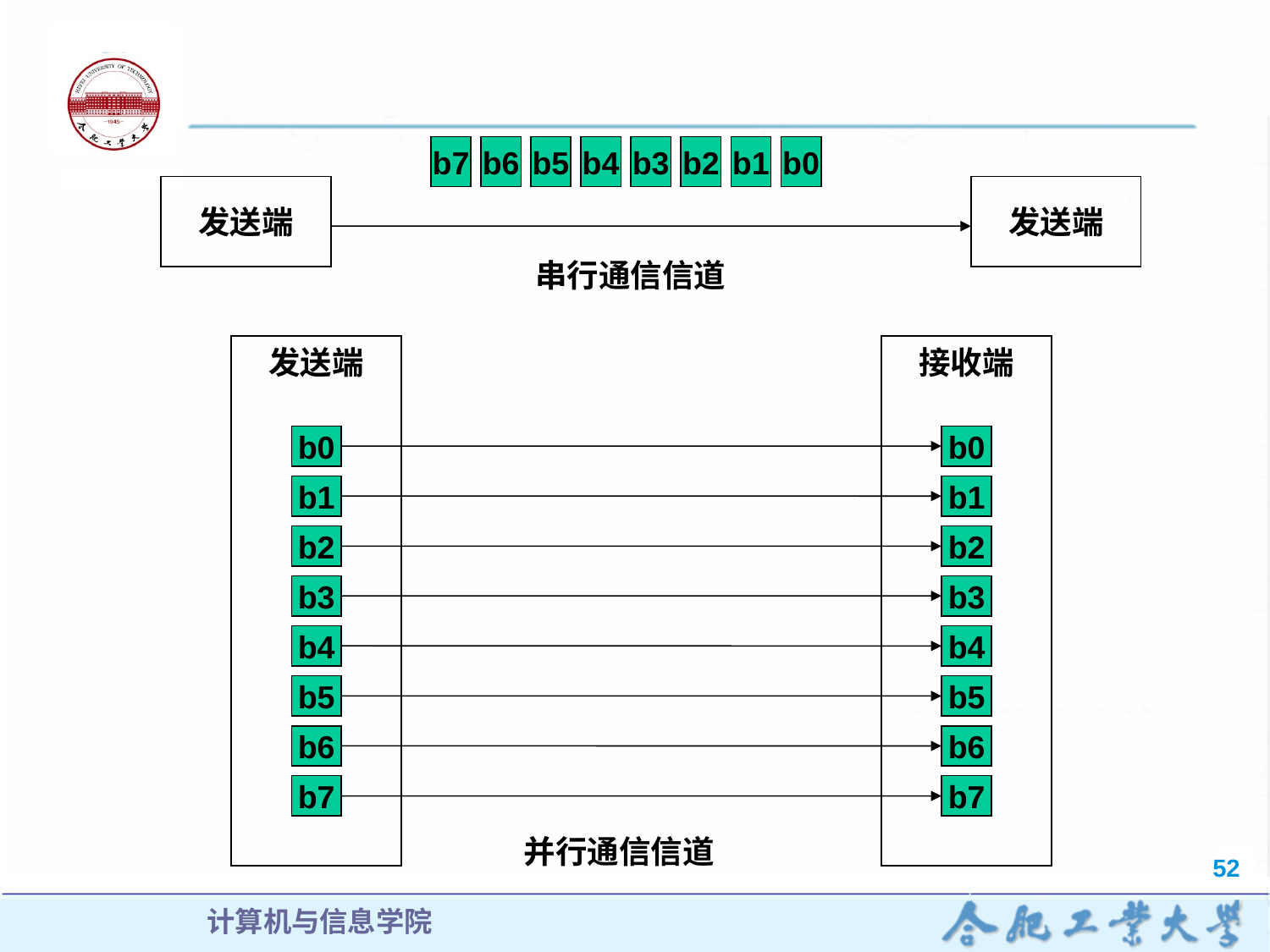

b7
b6
b5
b4
b3
b2
b1
b0
发送端
发送端

串行通信信道
发送端
b0
b1
b2
b3
b4
b5
b6
b7
接收端
b0
b1
b2
b3
b4
b5
b6
b7

并行通信信道